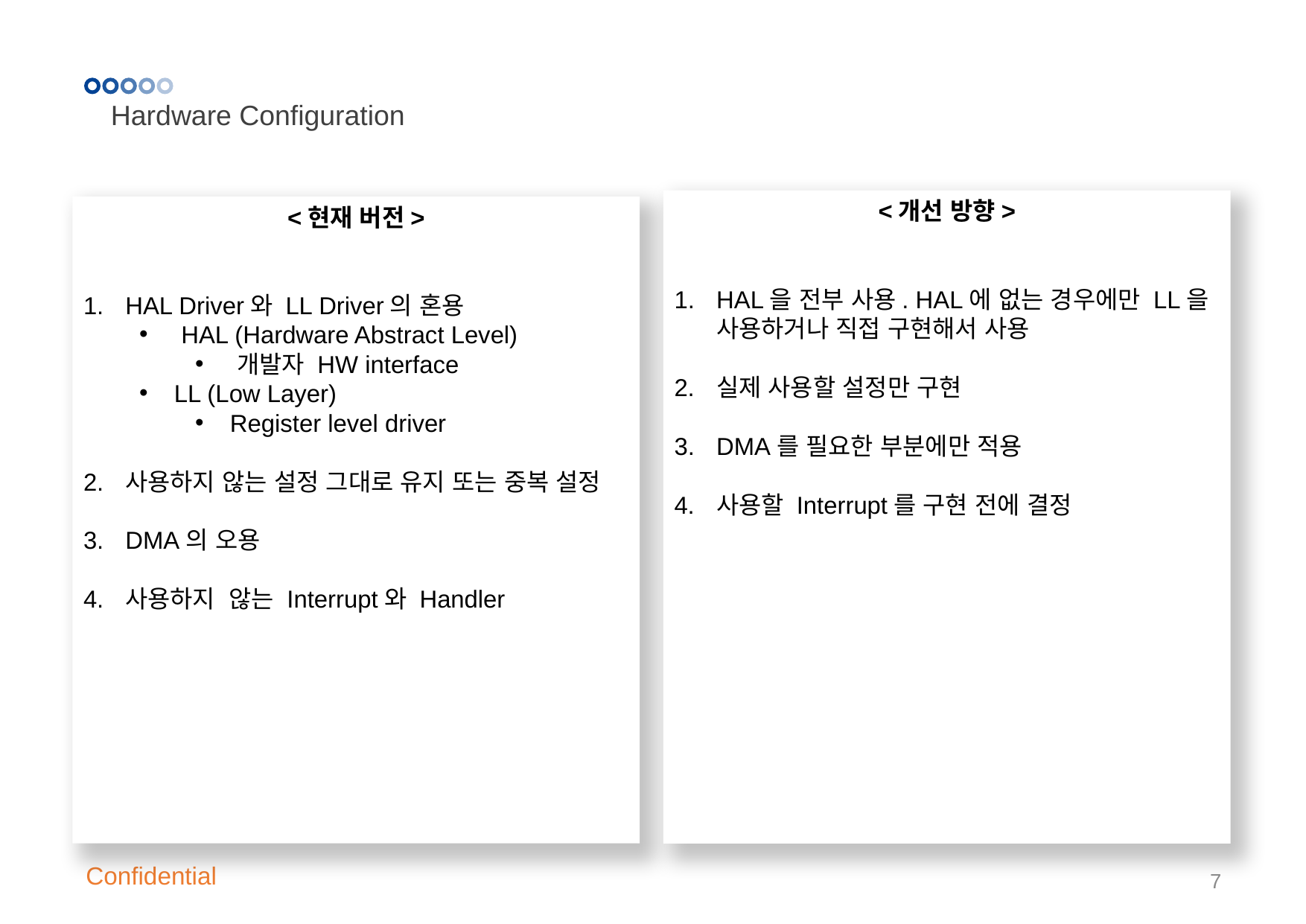

Hardware Configuration
<개선 방향>

HAL을 전부 사용. HAL에 없는 경우에만 LL을 사용하거나 직접 구현해서 사용

실제 사용할 설정만 구현

DMA를 필요한 부분에만 적용

사용할 Interrupt를 구현 전에 결정

<현재 버전>

HAL Driver와 LL Driver의 혼용
HAL (Hardware Abstract Level)
개발자 HW interface
LL (Low Layer)
Register level driver

사용하지 않는 설정 그대로 유지 또는 중복 설정

DMA의 오용

사용하지  않는 Interrupt와 Handler
7